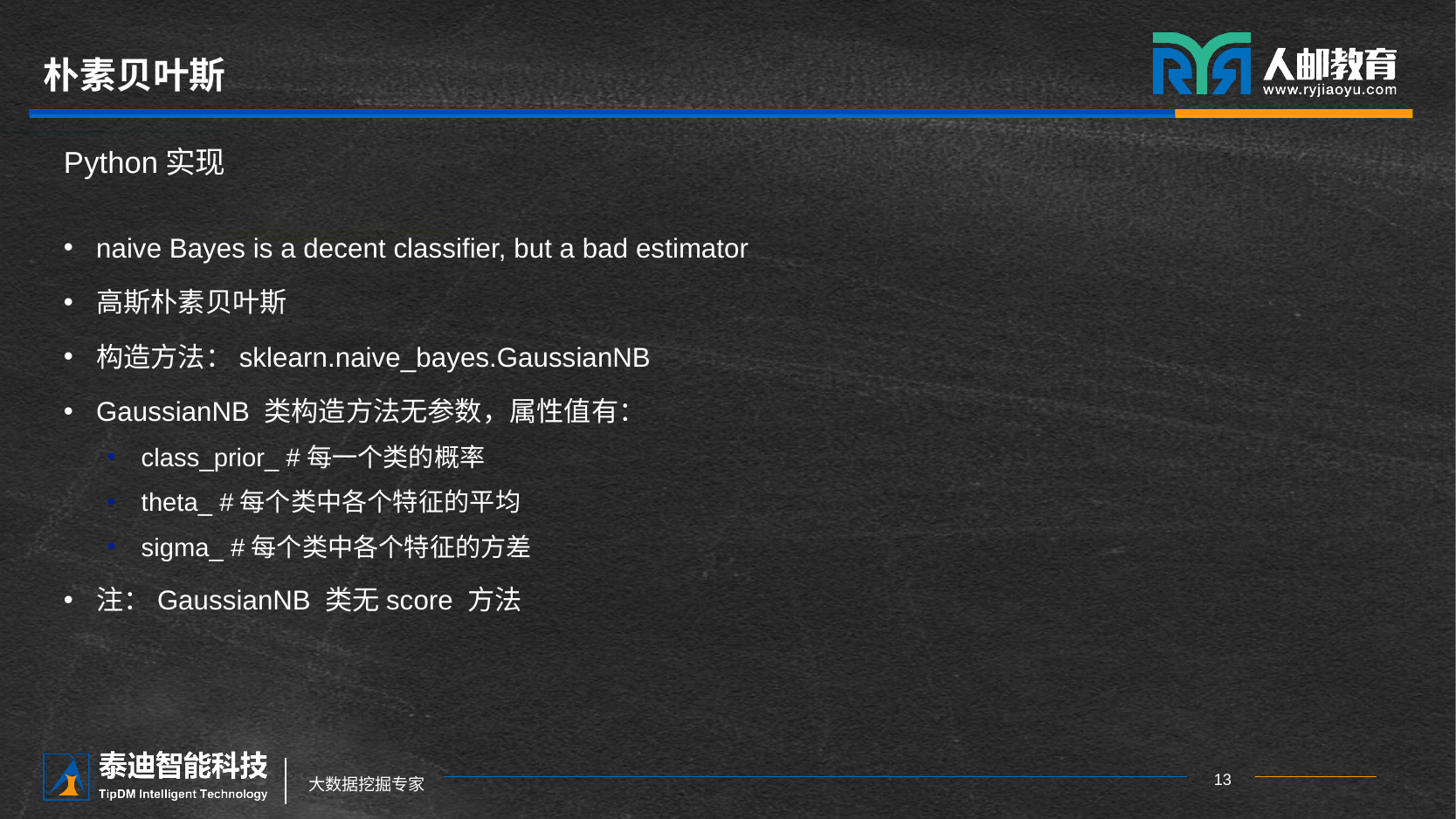

# 朴素贝叶斯
Python实现
naive Bayes is a decent classifier, but a bad estimator
高斯朴素贝叶斯
构造方法：sklearn.naive_bayes.GaussianNB
GaussianNB 类构造方法无参数，属性值有：
 class_prior_ #每一个类的概率
 theta_ #每个类中各个特征的平均
 sigma_ #每个类中各个特征的方差
注：GaussianNB 类无score 方法